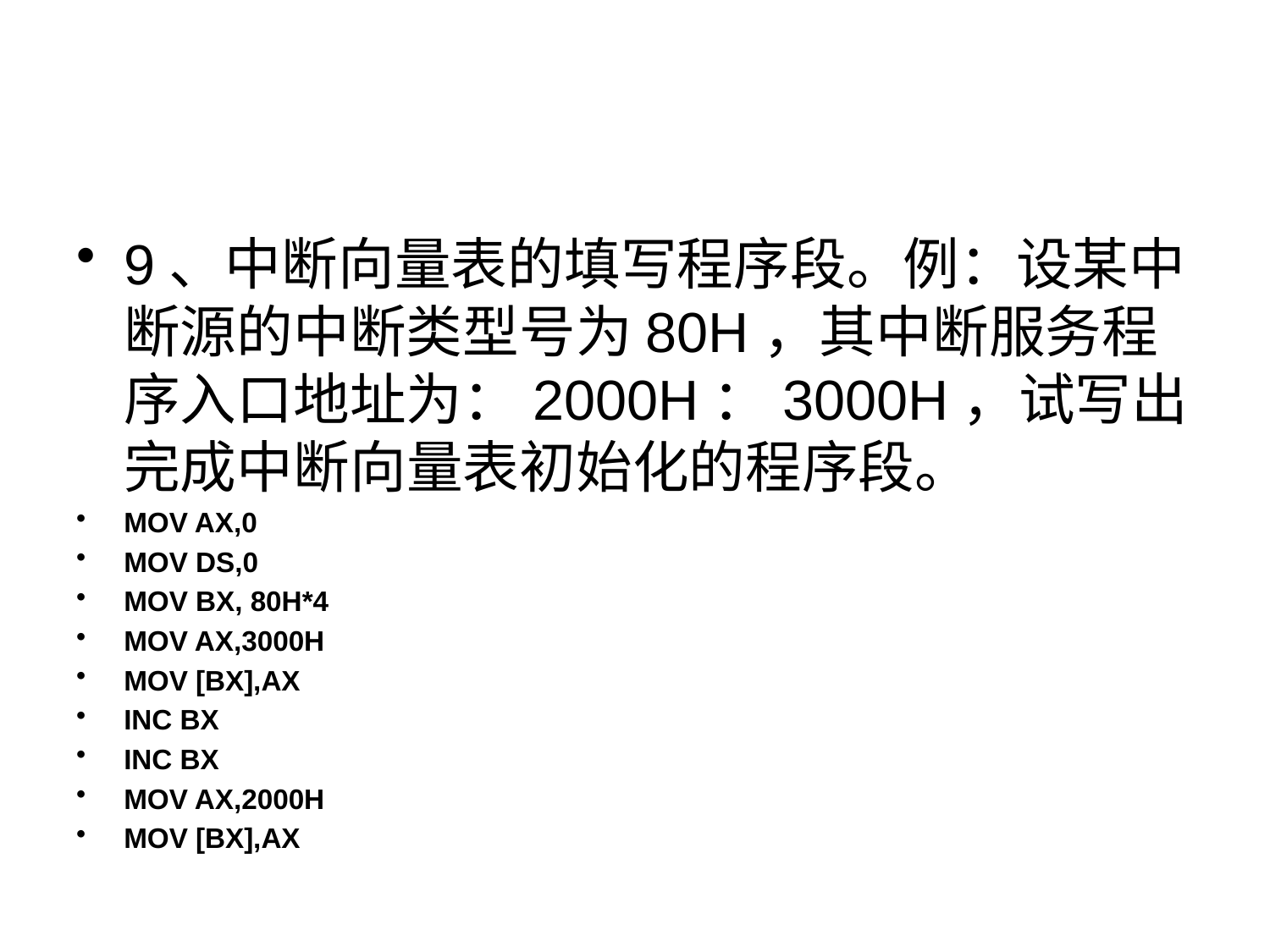

#
9、中断向量表的填写程序段。例：设某中断源的中断类型号为80H，其中断服务程序入口地址为：2000H：3000H，试写出完成中断向量表初始化的程序段。
MOV AX,0
MOV DS,0
MOV BX, 80H*4
MOV AX,3000H
MOV [BX],AX
INC BX
INC BX
MOV AX,2000H
MOV [BX],AX